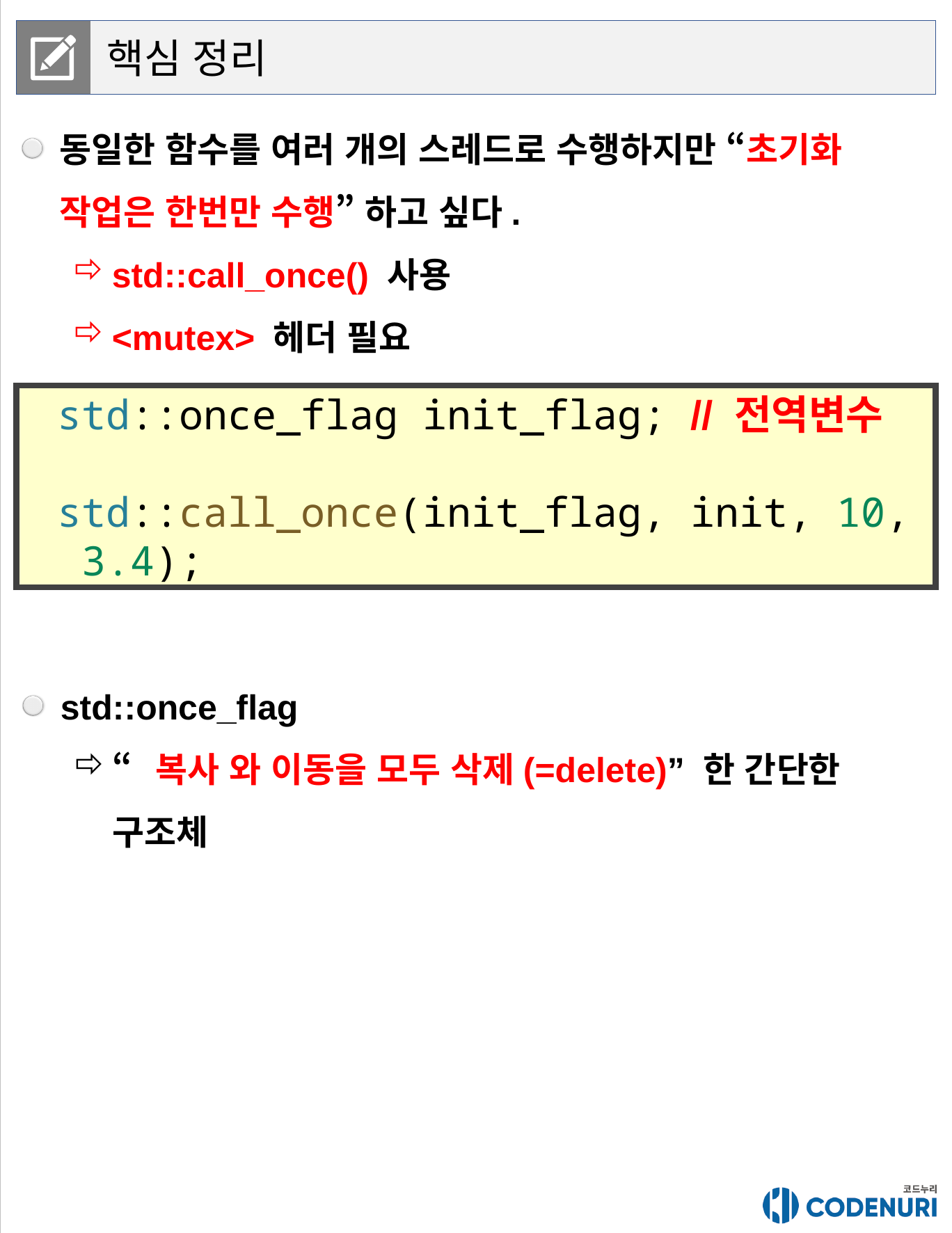

핵심 정리

동일한 함수를 여러 개의 스레드로 수행하지만 “초기화 작업은 한번만 수행” 하고 싶다.
std::call_once() 사용
<mutex> 헤더 필요
std::once_flag init_flag; // 전역변수

std::call_once(init_flag, init, 10, 3.4);
std::once_flag
“복사 와 이동을 모두 삭제(=delete)” 한 간단한 구조체